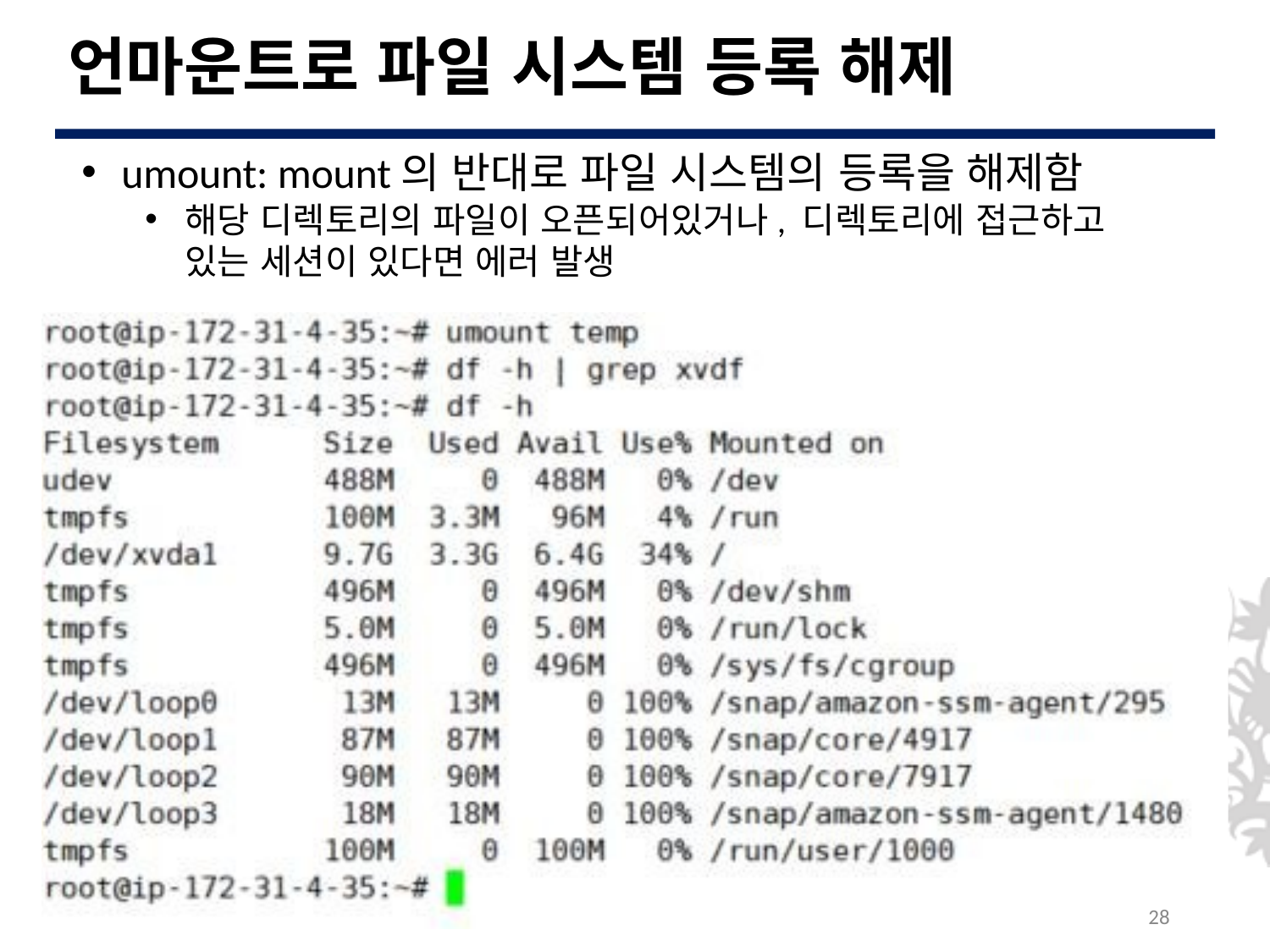

# 언마운트로 파일 시스템 등록 해제
umount: mount의 반대로 파일 시스템의 등록을 해제함
해당 디렉토리의 파일이 오픈되어있거나, 디렉토리에 접근하고  있는 세션이 있다면 에러 발생

28